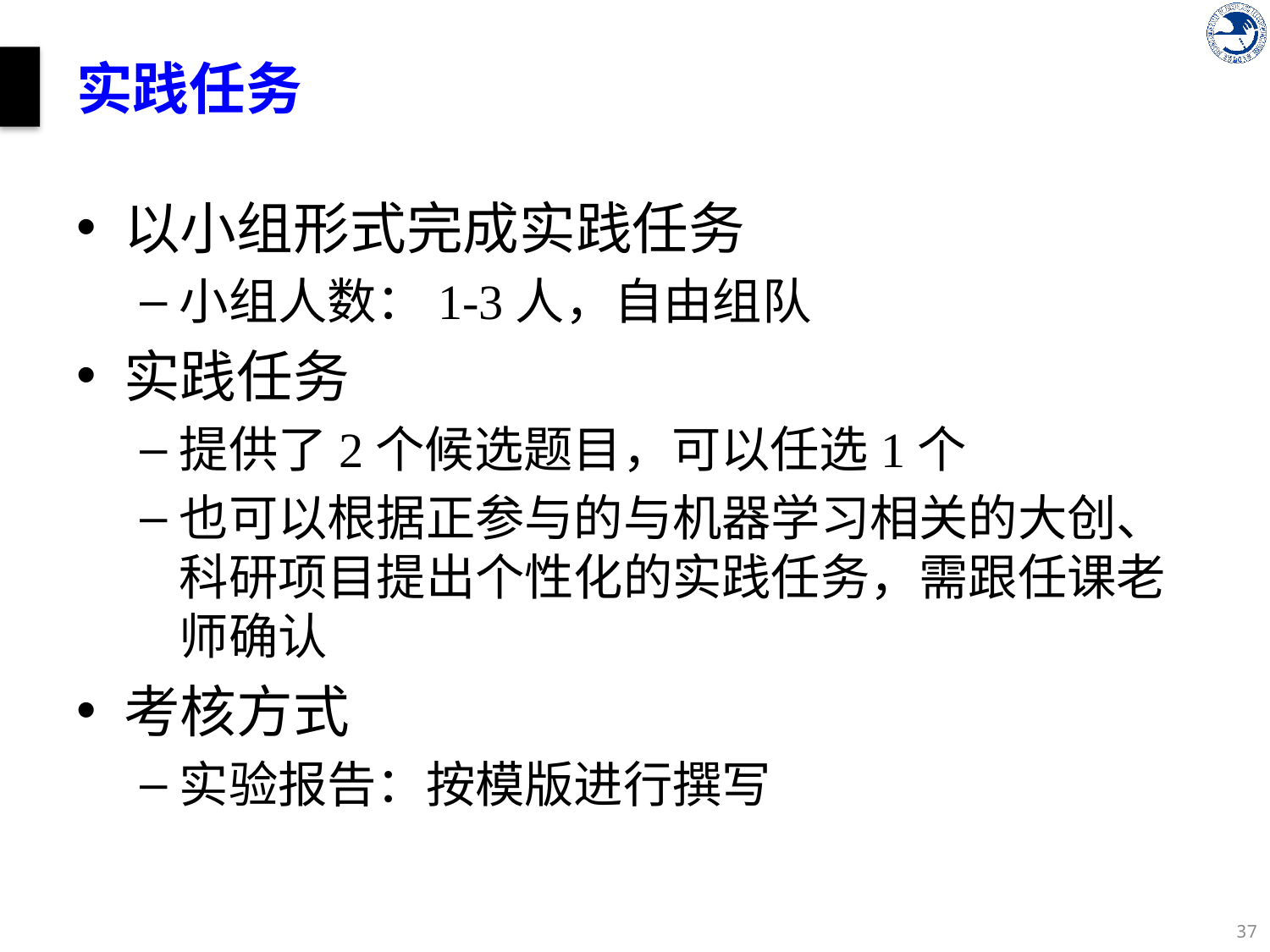

# 实践任务
以小组形式完成实践任务
小组人数：1-3人，自由组队
实践任务
提供了2个候选题目，可以任选1个
也可以根据正参与的与机器学习相关的大创、科研项目提出个性化的实践任务，需跟任课老师确认
考核方式
实验报告：按模版进行撰写
37